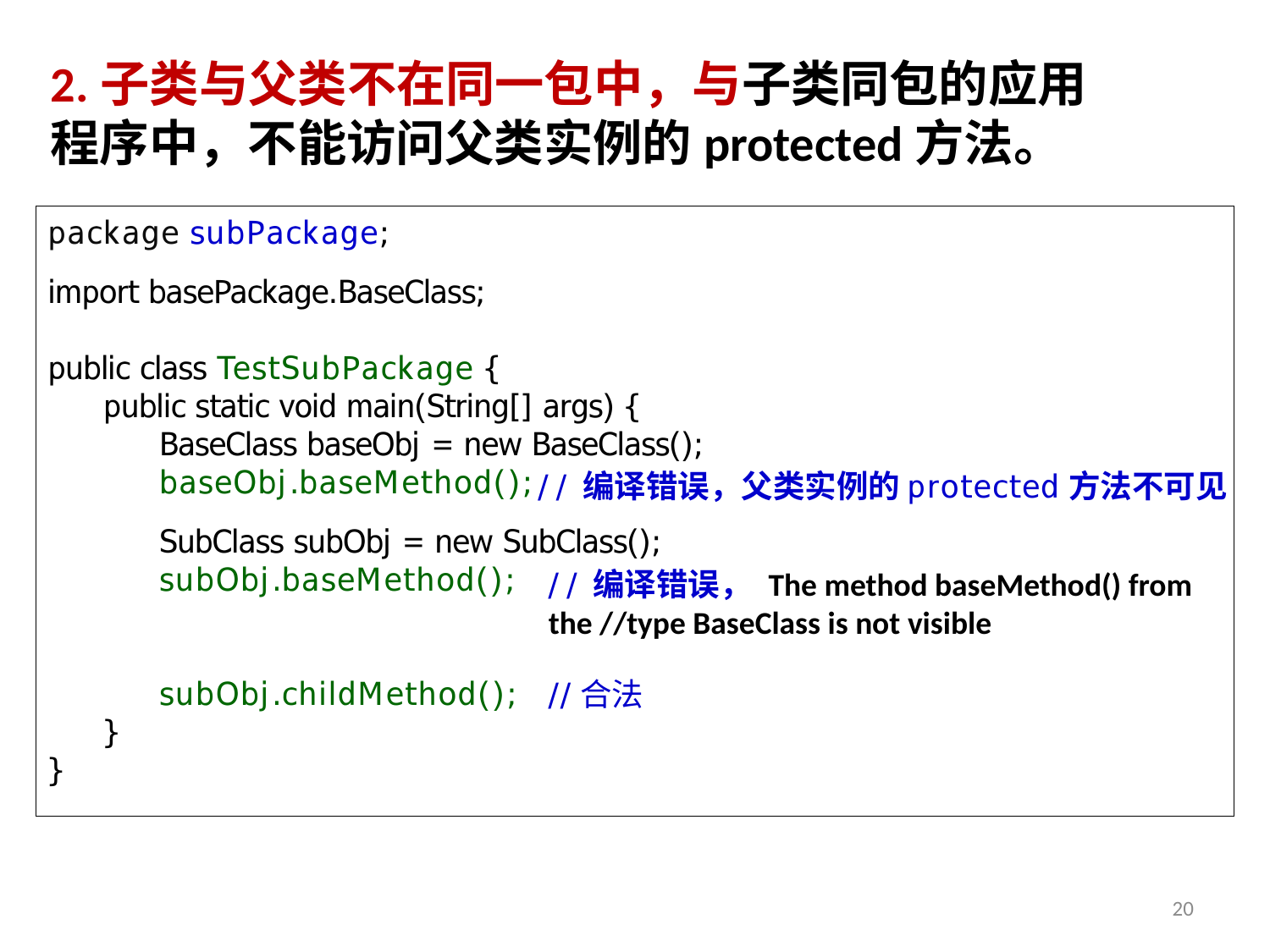

2.子类与父类不在同一包中，与子类同包的应用程序中，不能访问父类实例的protected方法。
package subPackage;

import basePackage.BaseClass;

public class TestSubPackage {
public static void main(String[] args) {
BaseClass baseObj = new BaseClass();
baseObj.baseMethod();

SubClass subObj = new SubClass();
subObj.baseMethod();

subObj.childMethod();
}
}
//编译错误，父类实例的protected方法不可见
//编译错误， The method baseMethod() from the //type BaseClass is not visible
//合法
20